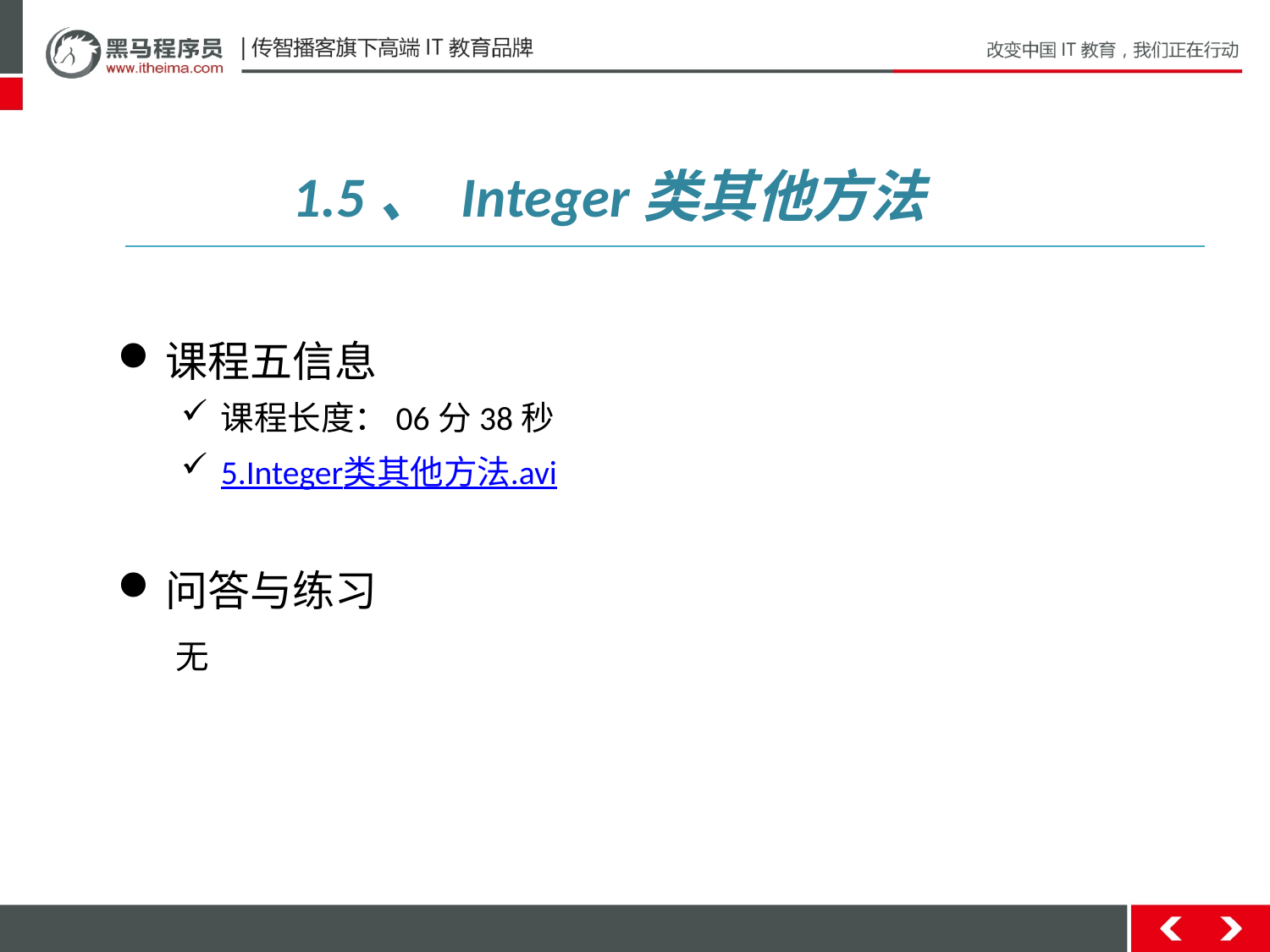

1.5、 Integer类其他方法

课程五信息
课程长度：06分38秒
5.Integer类其他方法.avi

问答与练习
     无